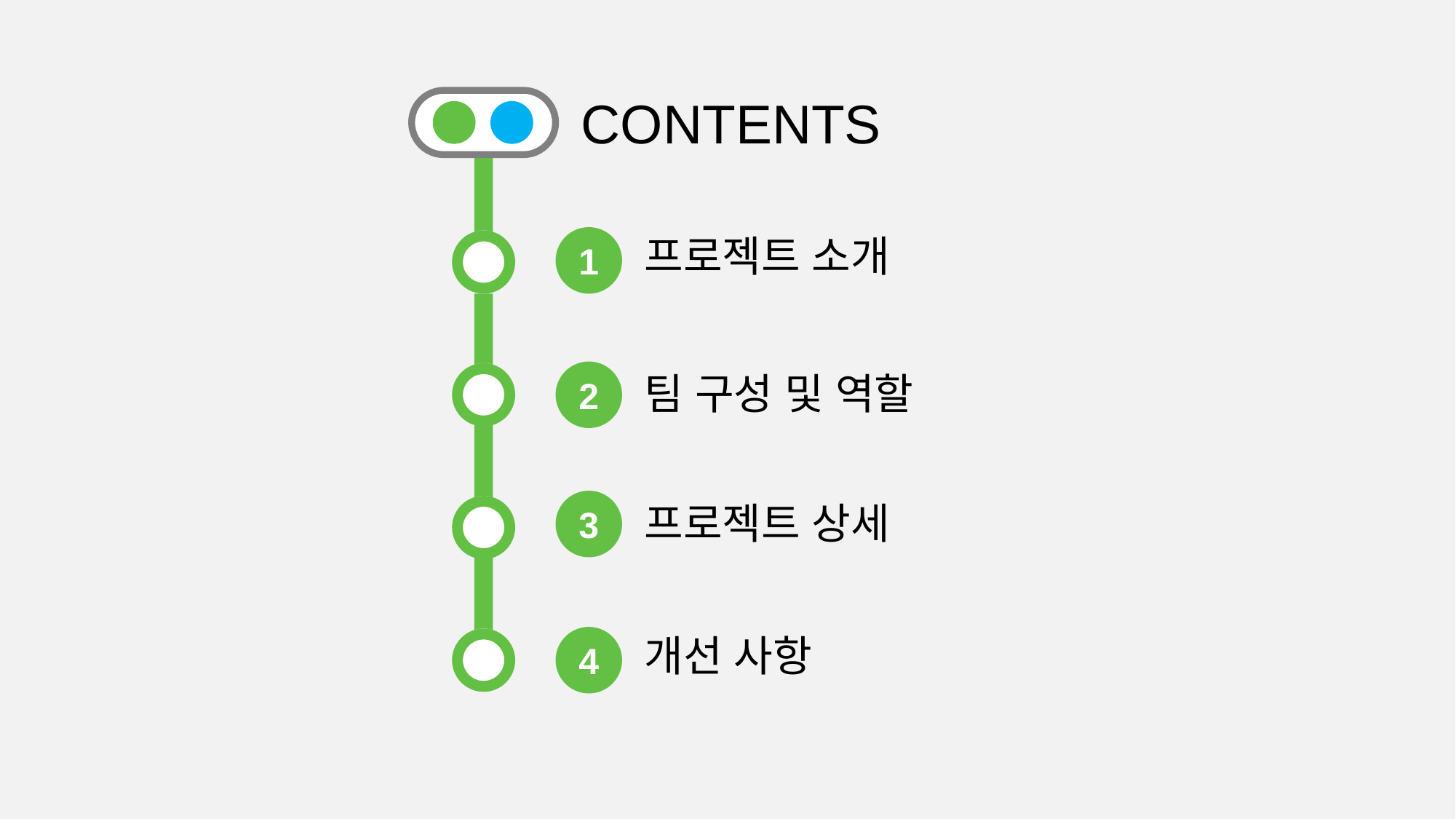

CONTENTS

프로젝트 소개
1

팀 구성 및 역할
2

3
프로젝트 상세

개선 사항
4